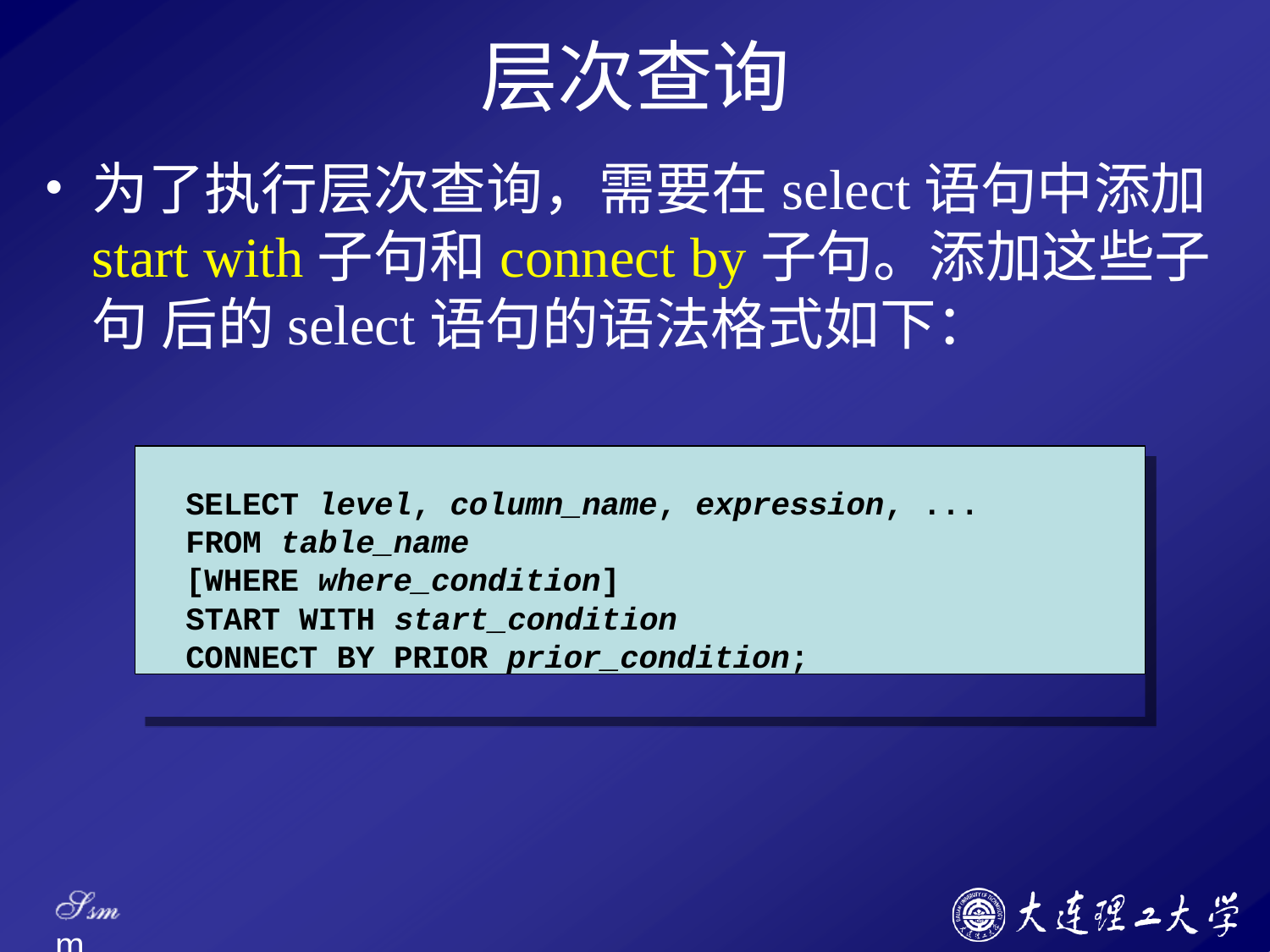

# 层次查询
为了执行层次查询，需要在select语句中添加 start with子句和connect by子句。添加这些子句 后的select语句的语法格式如下：

SELECT level, column_name, expression, ...
FROM table_name
[WHERE where_condition]
START WITH start_condition
CONNECT BY PRIOR prior_condition;

Ssm